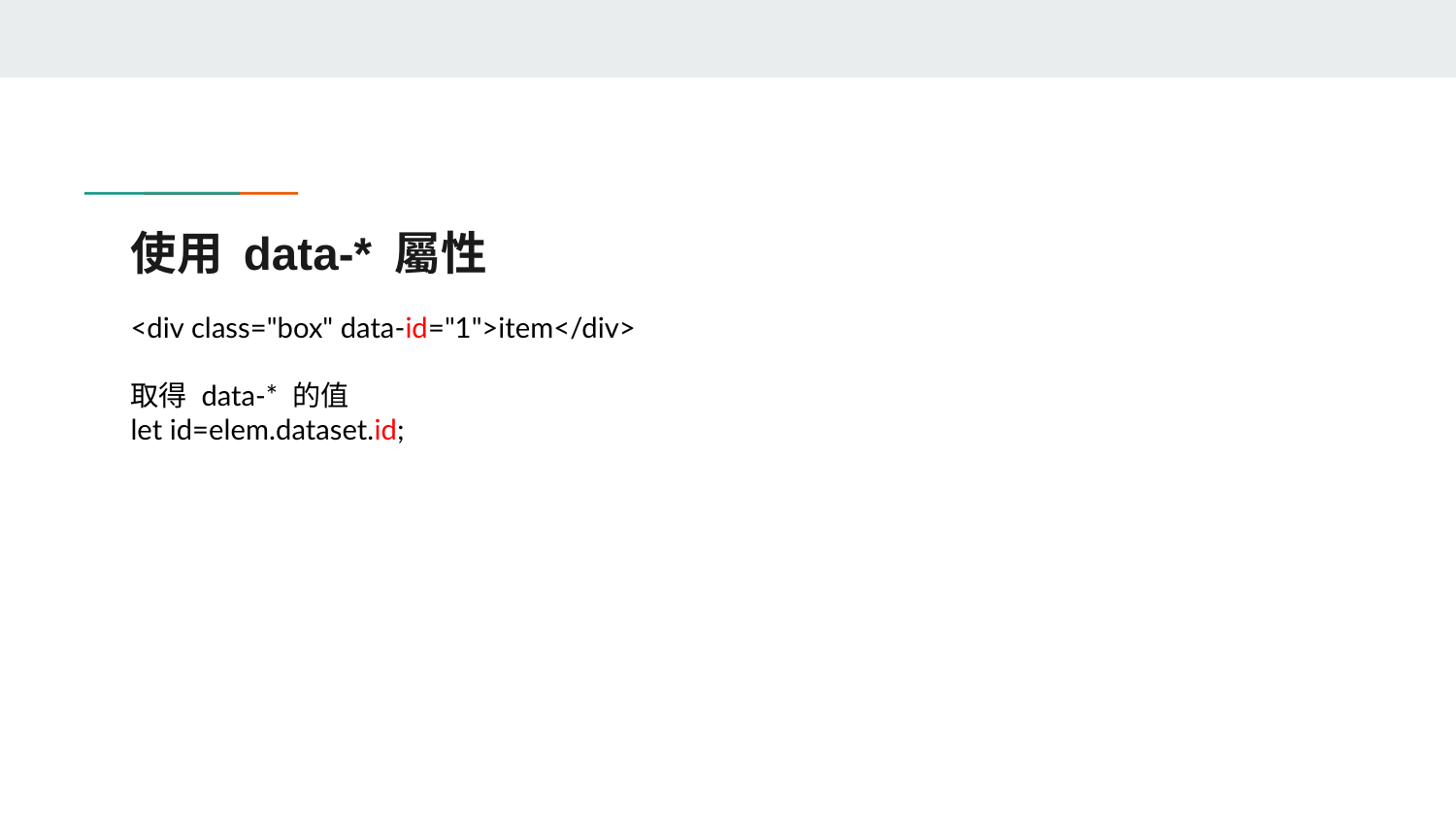

# 使用 data-* 屬性
<div class="box" data-id="1">item</div>

取得 data-* 的值
let id=elem.dataset.id;